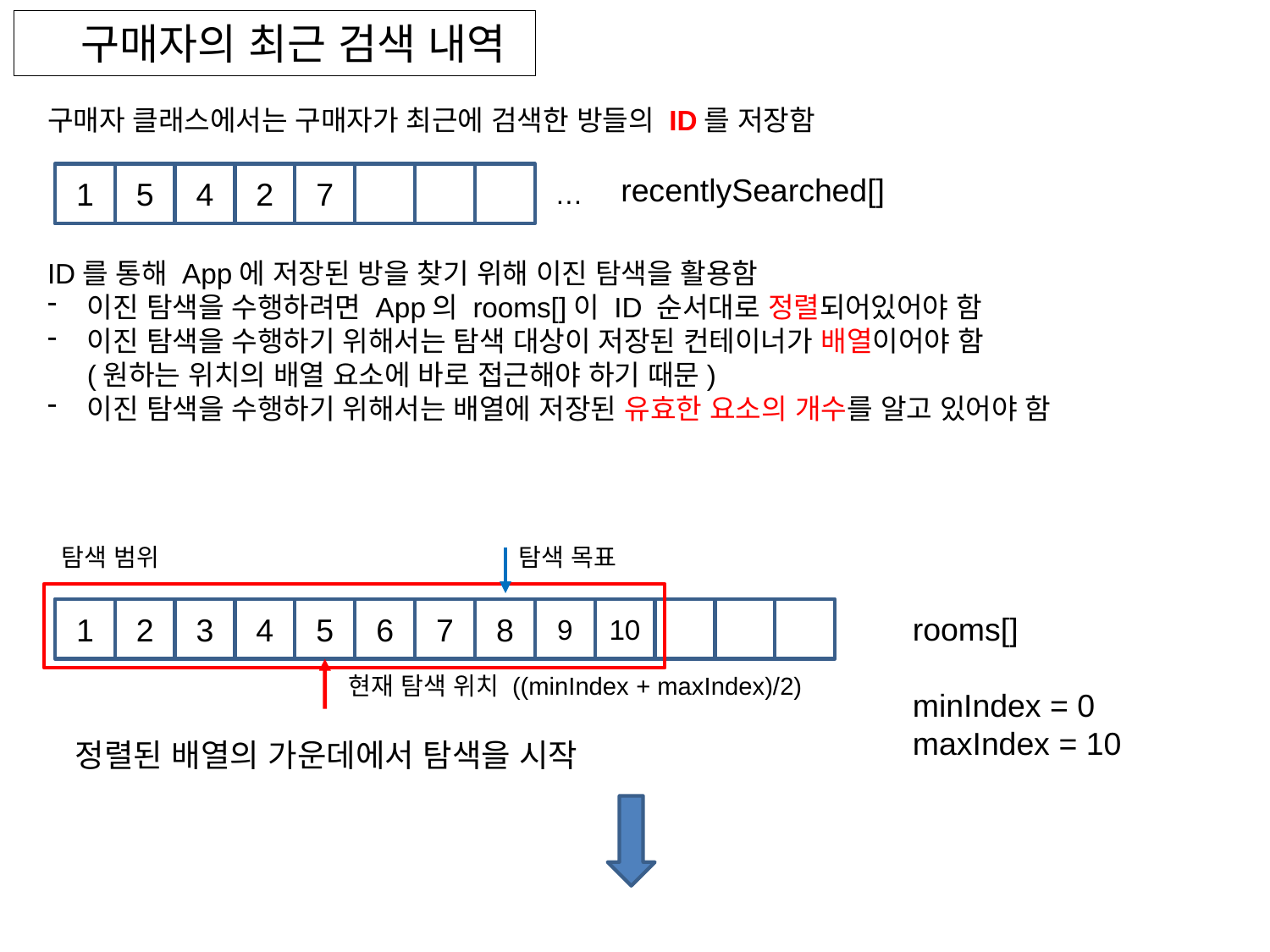

구매자의 최근 검색 내역
구매자 클래스에서는 구매자가 최근에 검색한 방들의 ID를 저장함
1
5
4
2
7

recentlySearched[]
…
ID를 통해 App에 저장된 방을 찾기 위해 이진 탐색을 활용함
이진 탐색을 수행하려면 App의 rooms[]이 ID 순서대로 정렬되어있어야 함
이진 탐색을 수행하기 위해서는 탐색 대상이 저장된 컨테이너가 배열이어야 함
(원하는 위치의 배열 요소에 바로 접근해야 하기 때문)
이진 탐색을 수행하기 위해서는 배열에 저장된 유효한 요소의 개수를 알고 있어야 함
탐색 범위
탐색 목표

1
2
3
4
5
6
7
8
9
10

rooms[]

minIndex = 0
maxIndex = 10
현재 탐색 위치 ((minIndex + maxIndex)/2)
정렬된 배열의 가운데에서 탐색을 시작